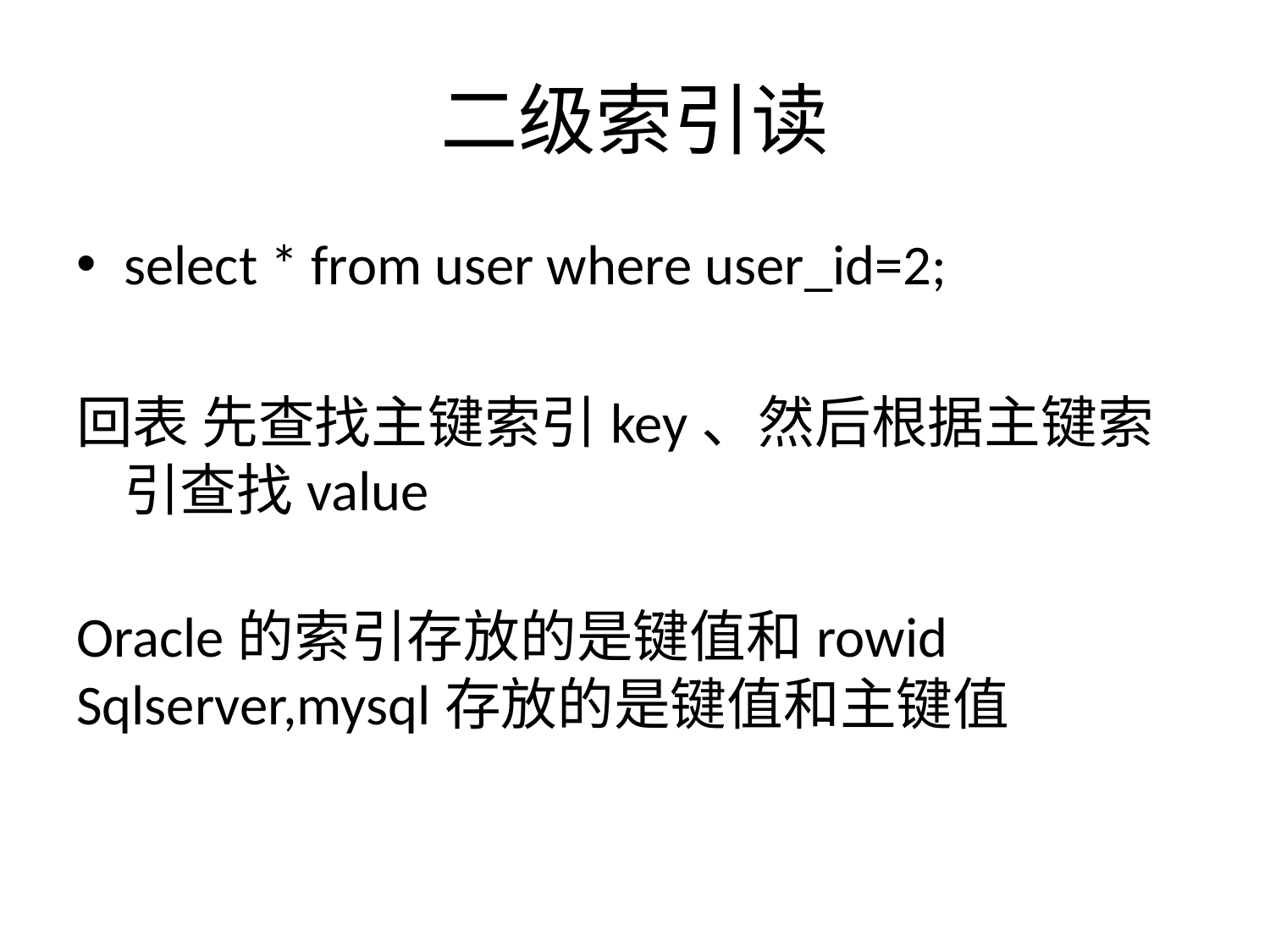

# 二级索引读
select * from user where user_id=2;

回表 先查找主键索引key、然后根据主键索引查找value

Oracle的索引存放的是键值和rowid
Sqlserver,mysql存放的是键值和主键值